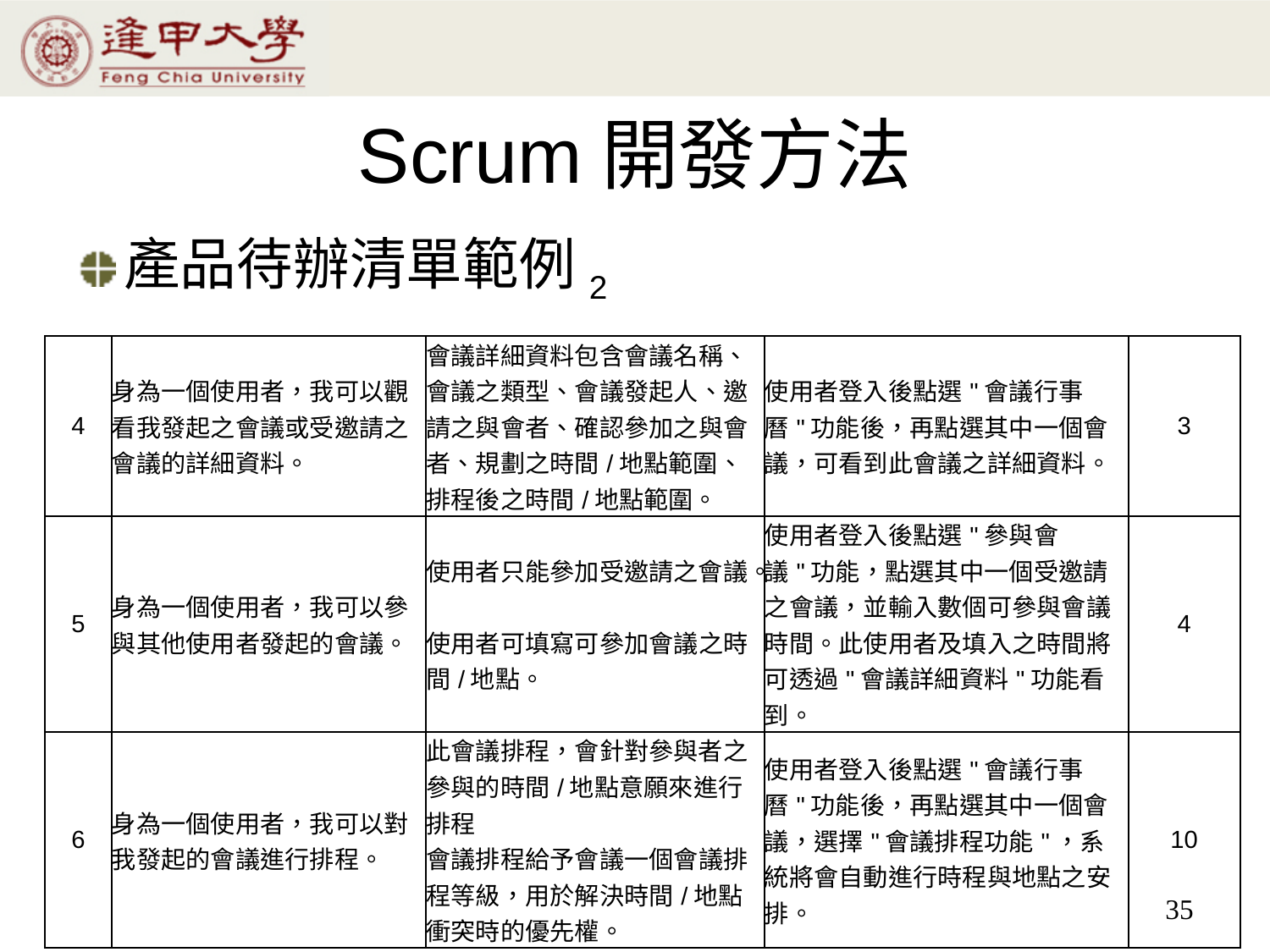

# Scrum開發方法
產品待辦清單範例2
| 4 | 身為一個使用者，我可以觀看我發起之會議或受邀請之會議的詳細資料。 | 會議詳細資料包含會議名稱、會議之類型、會議發起人、邀請之與會者、確認參加之與會者、規劃之時間/地點範圍、排程後之時間/地點範圍。 | 使用者登入後點選"會議行事曆"功能後，再點選其中一個會議，可看到此會議之詳細資料。 | 3 |
| --- | --- | --- | --- | --- |
| 5 | 身為一個使用者，我可以參與其他使用者發起的會議。 | 使用者只能參加受邀請之會議。 使用者可填寫可參加會議之時間/地點。 | 使用者登入後點選"參與會議"功能，點選其中一個受邀請之會議，並輸入數個可參與會議時間。此使用者及填入之時間將可透過"會議詳細資料"功能看到。 | 4 |
| 6 | 身為一個使用者，我可以對我發起的會議進行排程。 | 此會議排程，會針對參與者之參與的時間/地點意願來進行排程 會議排程給予會議一個會議排程等級，用於解決時間/地點衝突時的優先權。 | 使用者登入後點選"會議行事曆"功能後，再點選其中一個會議，選擇"會議排程功能"，系統將會自動進行時程與地點之安排。 | 10 |
35